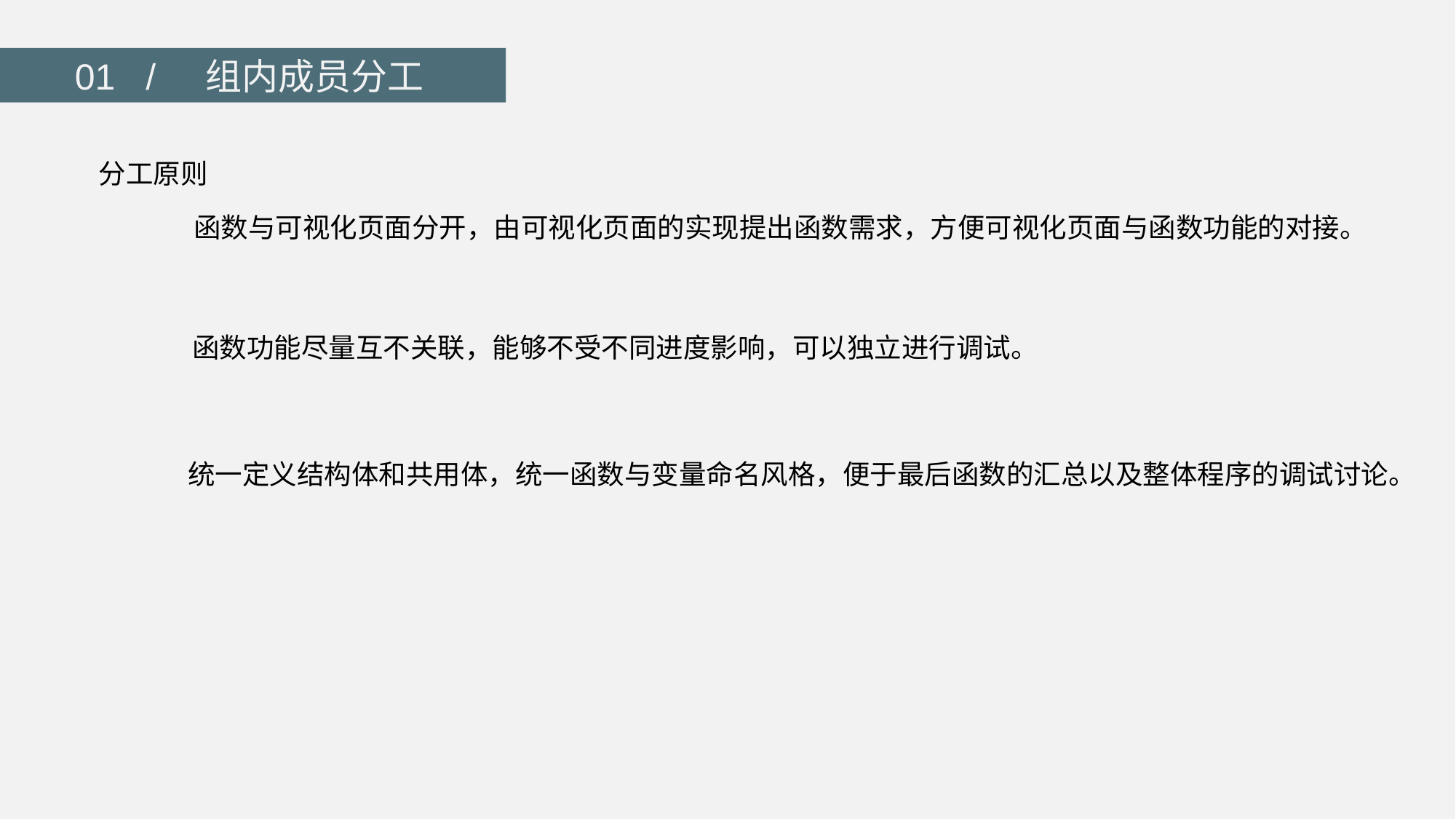

01   /    组内成员分工
分工原则
函数与可视化页面分开，由可视化页面的实现提出函数需求，方便可视化页面与函数功能的对接。
函数功能尽量互不关联，能够不受不同进度影响，可以独立进行调试。
统一定义结构体和共用体，统一函数与变量命名风格，便于最后函数的汇总以及整体程序的调试讨论。
4